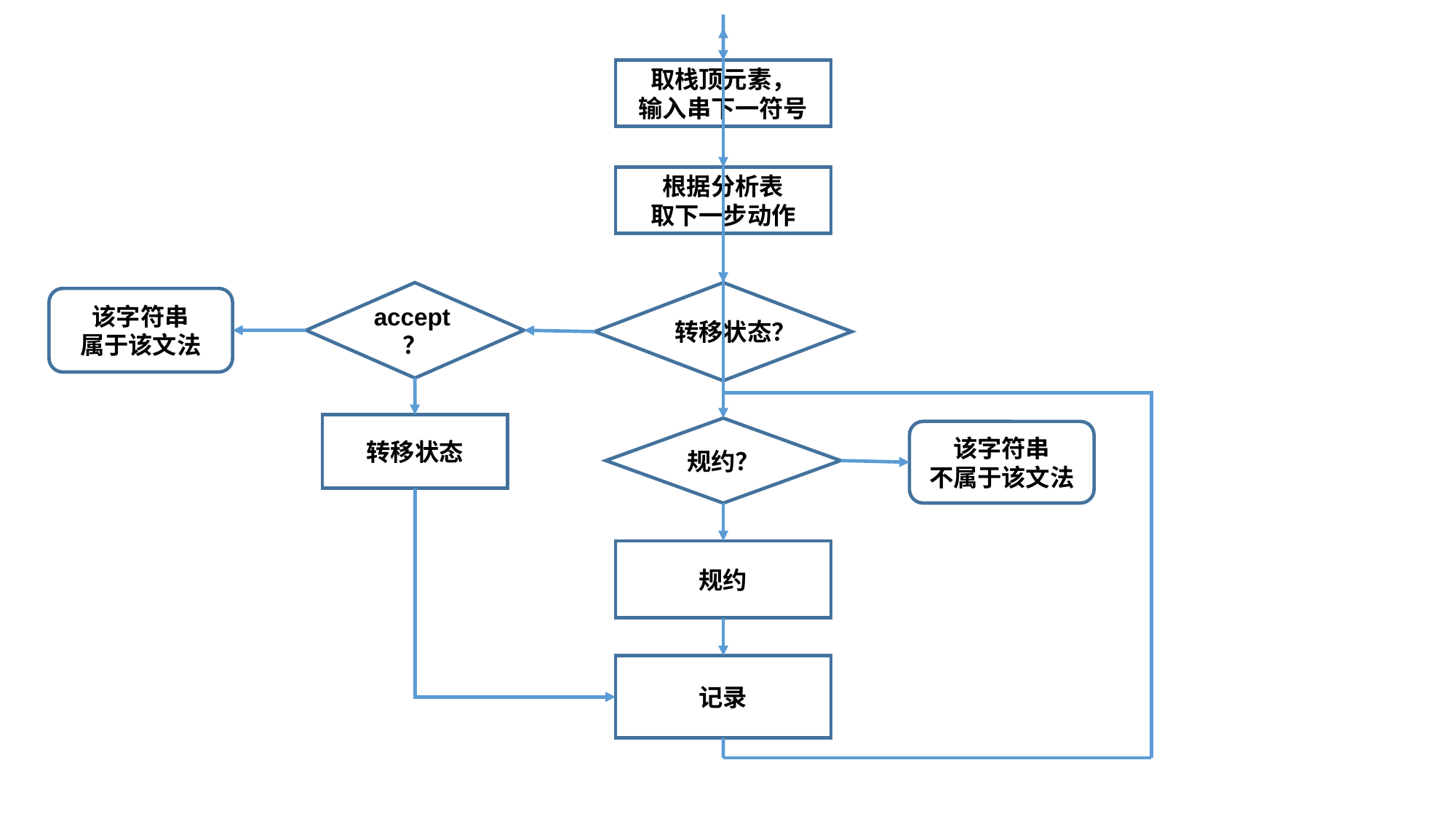

取栈顶元素，
输入串下一符号
根据分析表
取下一步动作
accept？
转移状态？
该字符串
属于该文法
转移状态
规约？
该字符串
不属于该文法
规约
记录